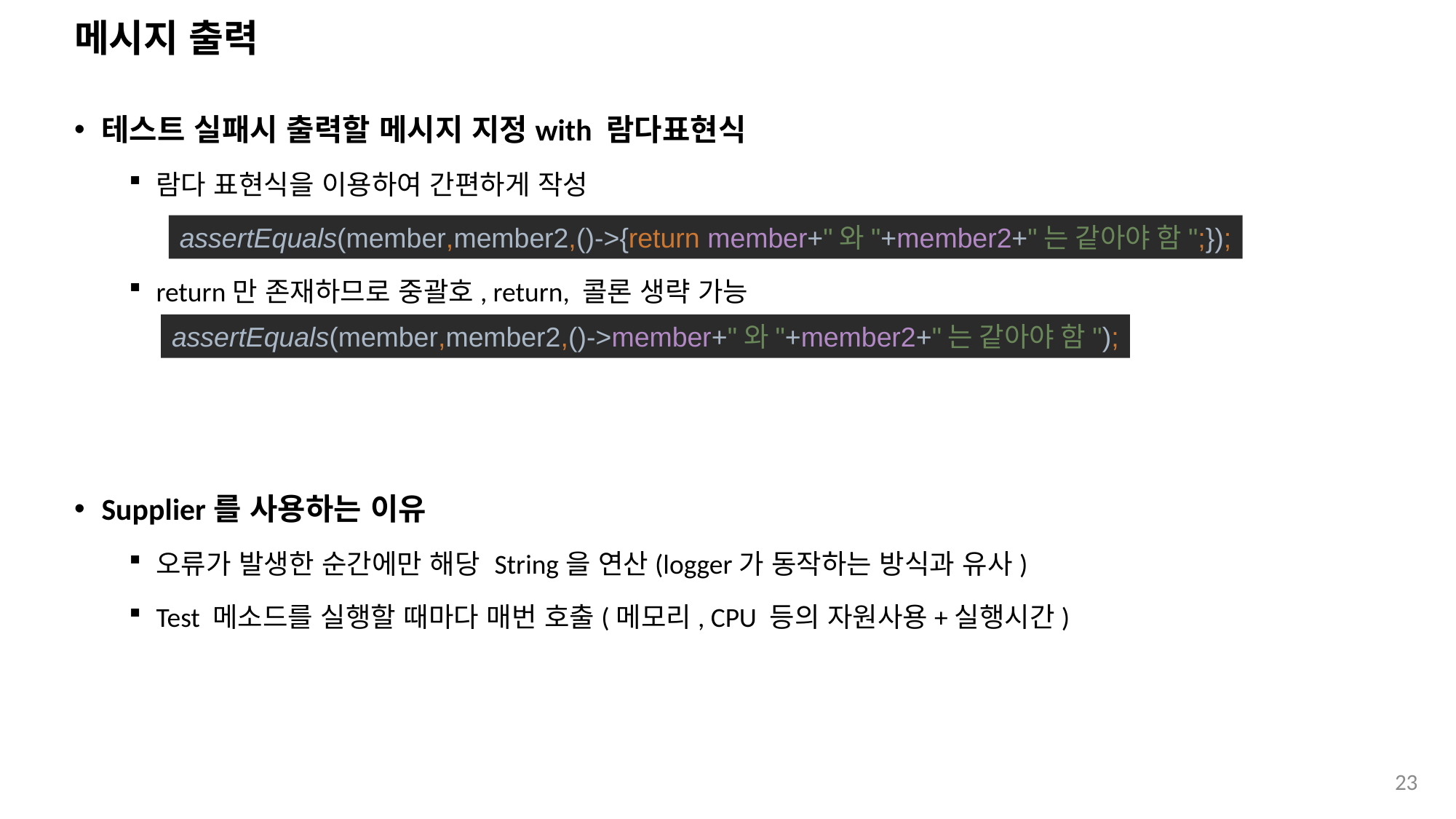

# 메시지 출력
테스트 실패시 출력할 메시지 지정with 람다표현식
람다 표현식을 이용하여 간편하게 작성

return만 존재하므로 중괄호, return, 콜론 생략 가능

Supplier를 사용하는 이유
오류가 발생한 순간에만 해당 String을 연산(logger가 동작하는 방식과 유사)
Test 메소드를 실행할 때마다 매번 호출(메모리, CPU 등의 자원사용+실행시간)

assertEquals(member,member2,()->{return member+"와"+member2+"는 같아야 함";});
assertEquals(member,member2,()->member+"와"+member2+"는 같아야 함");
23